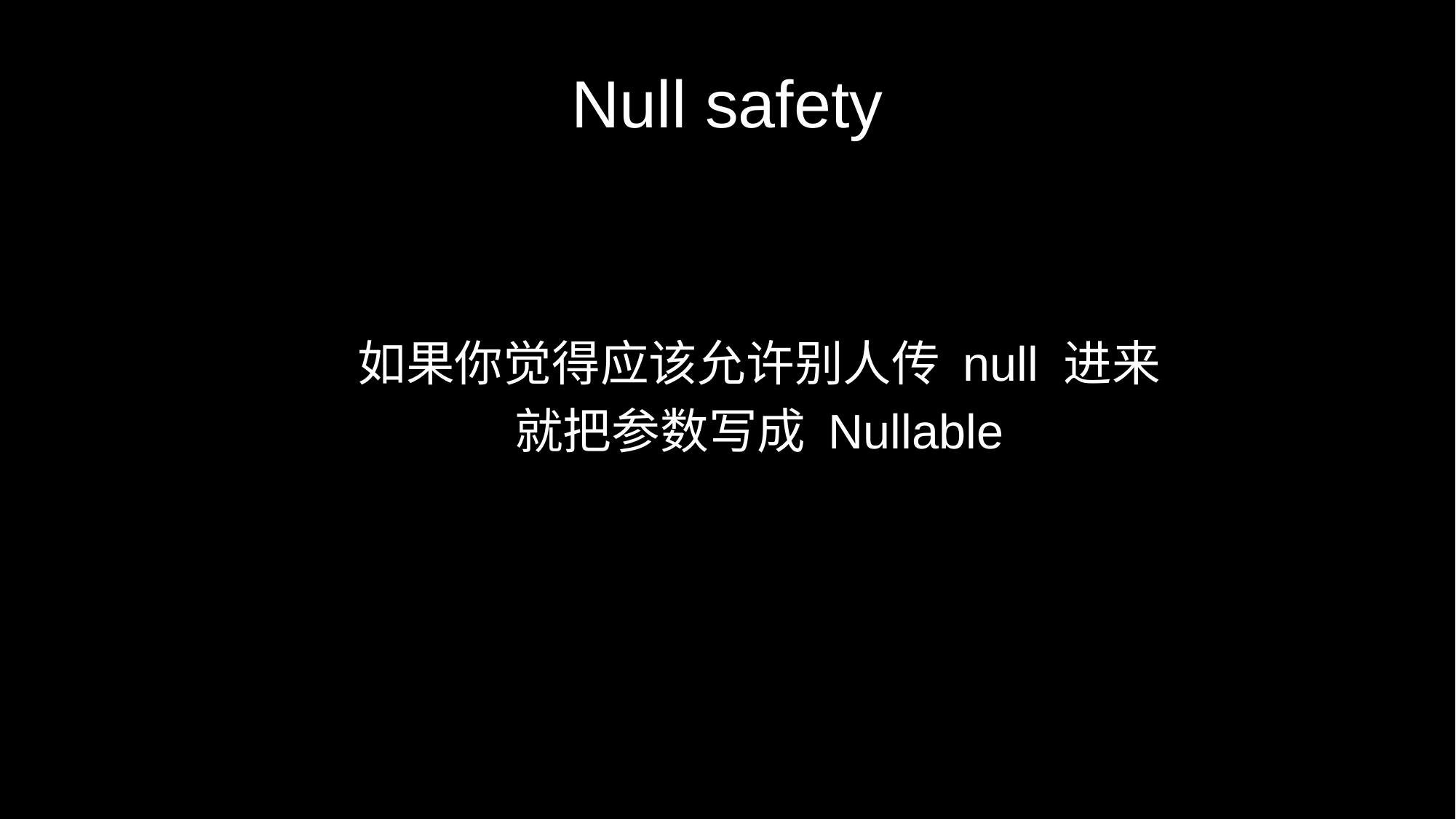

# Null safety
如果你觉得应该允许别人传 null 进来
就把参数写成 Nullable